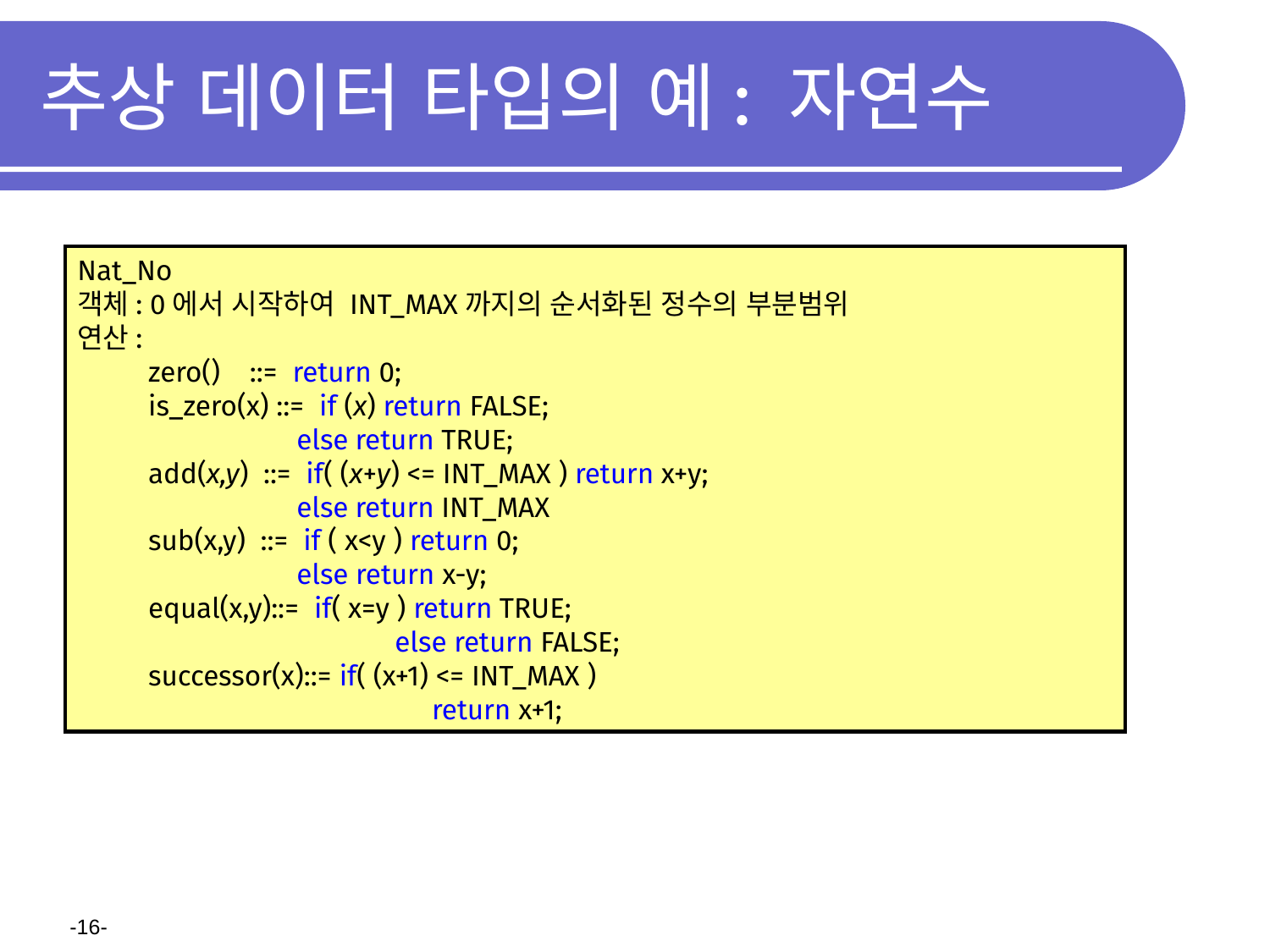

# 추상 데이터 타입의 예: 자연수
Nat_No
객체: 0에서 시작하여 INT_MAX까지의 순서화된 정수의 부분범위
연산:
 zero()    ::=  return 0;
 is_zero(x) ::=  if (x) return FALSE;
                     else return TRUE;
 add(x,y)  ::=  if( (x+y) <= INT_MAX ) return x+y;
                     else return INT_MAX
 sub(x,y)  ::=  if ( x<y ) return 0;
                     else return x-y;
 equal(x,y)::=  if( x=y ) return TRUE;
		else return FALSE;
 successor(x)::= if( (x+1) <= INT_MAX )
		     return x+1;